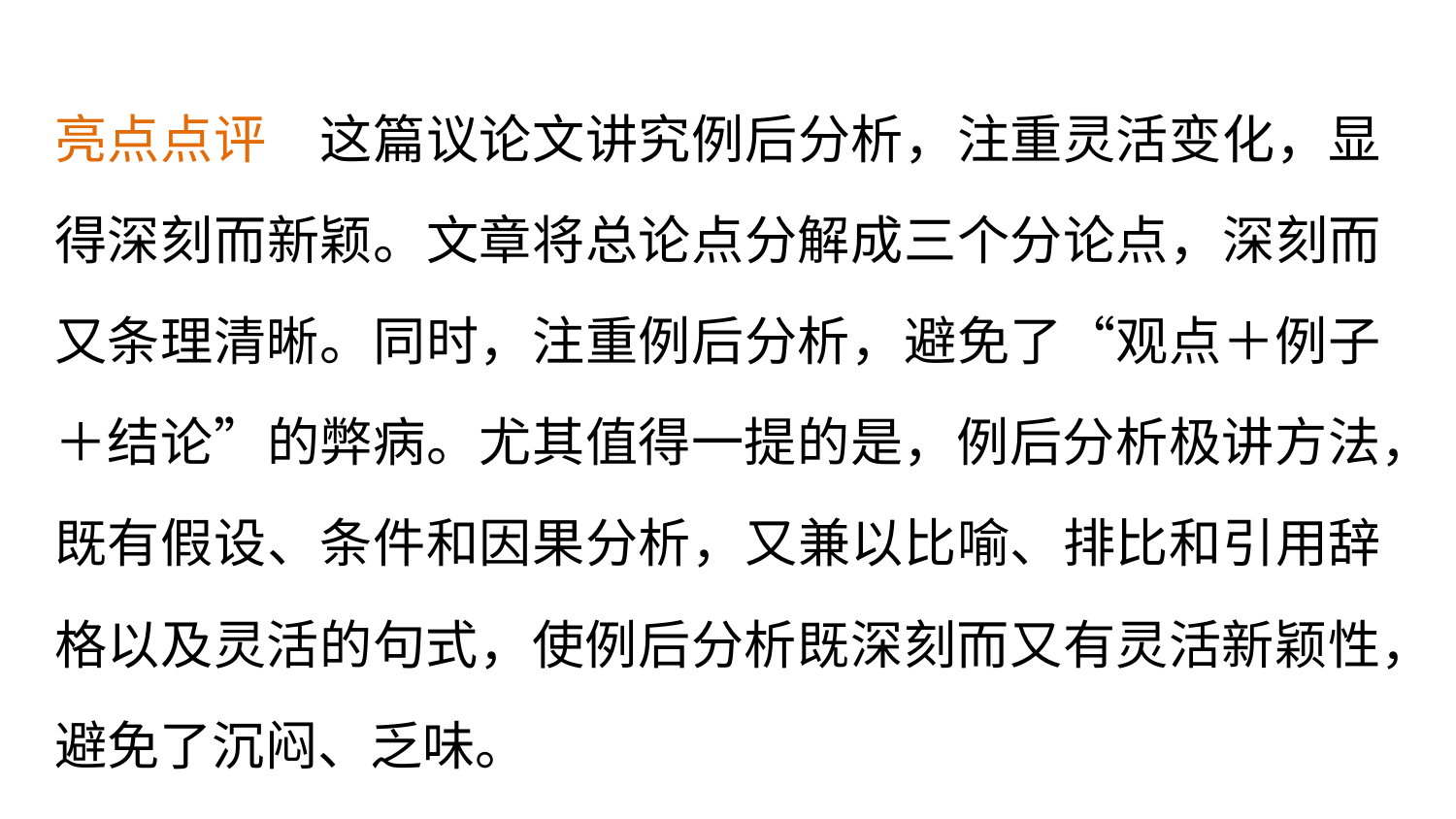

亮点点评　这篇议论文讲究例后分析，注重灵活变化，显得深刻而新颖。文章将总论点分解成三个分论点，深刻而又条理清晰。同时，注重例后分析，避免了“观点＋例子＋结论”的弊病。尤其值得一提的是，例后分析极讲方法，既有假设、条件和因果分析，又兼以比喻、排比和引用辞格以及灵活的句式，使例后分析既深刻而又有灵活新颖性，避免了沉闷、乏味。